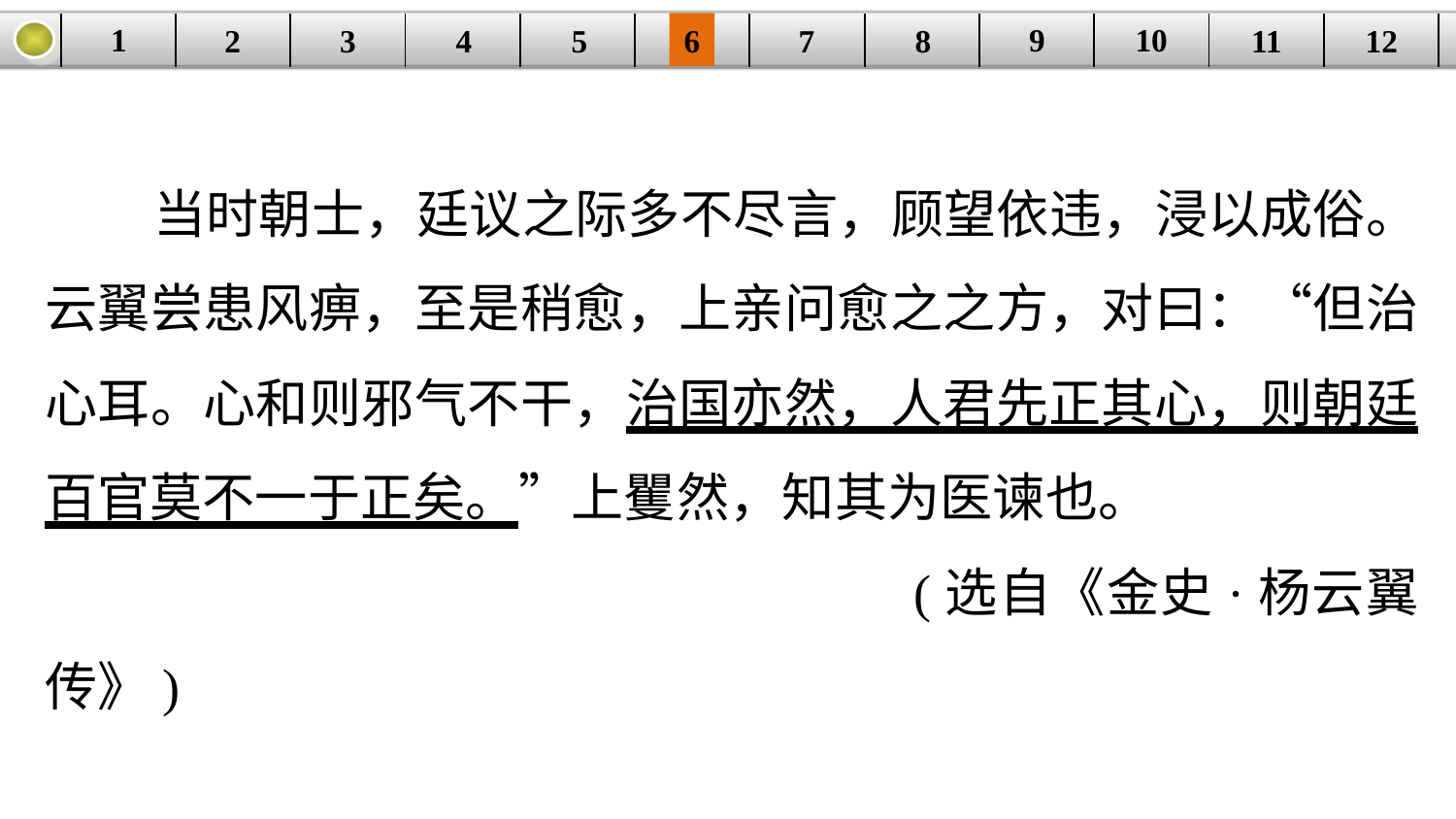

9
10
1
3
4
5
6
8
11
2
12
|  |  |  |  |  |  |  |  |  |  |  |  |
| --- | --- | --- | --- | --- | --- | --- | --- | --- | --- | --- | --- |
7

        当时朝士，廷议之际多不尽言，顾望依违，浸以成俗。云翼尝患风痹，至是稍愈，上亲问愈之之方，对曰：“但治心耳。心和则邪气不干，治国亦然，人君先正其心，则朝廷百官莫不一于正矣。”上矍然，知其为医谏也。
                                                             (选自《金史·杨云翼传》)